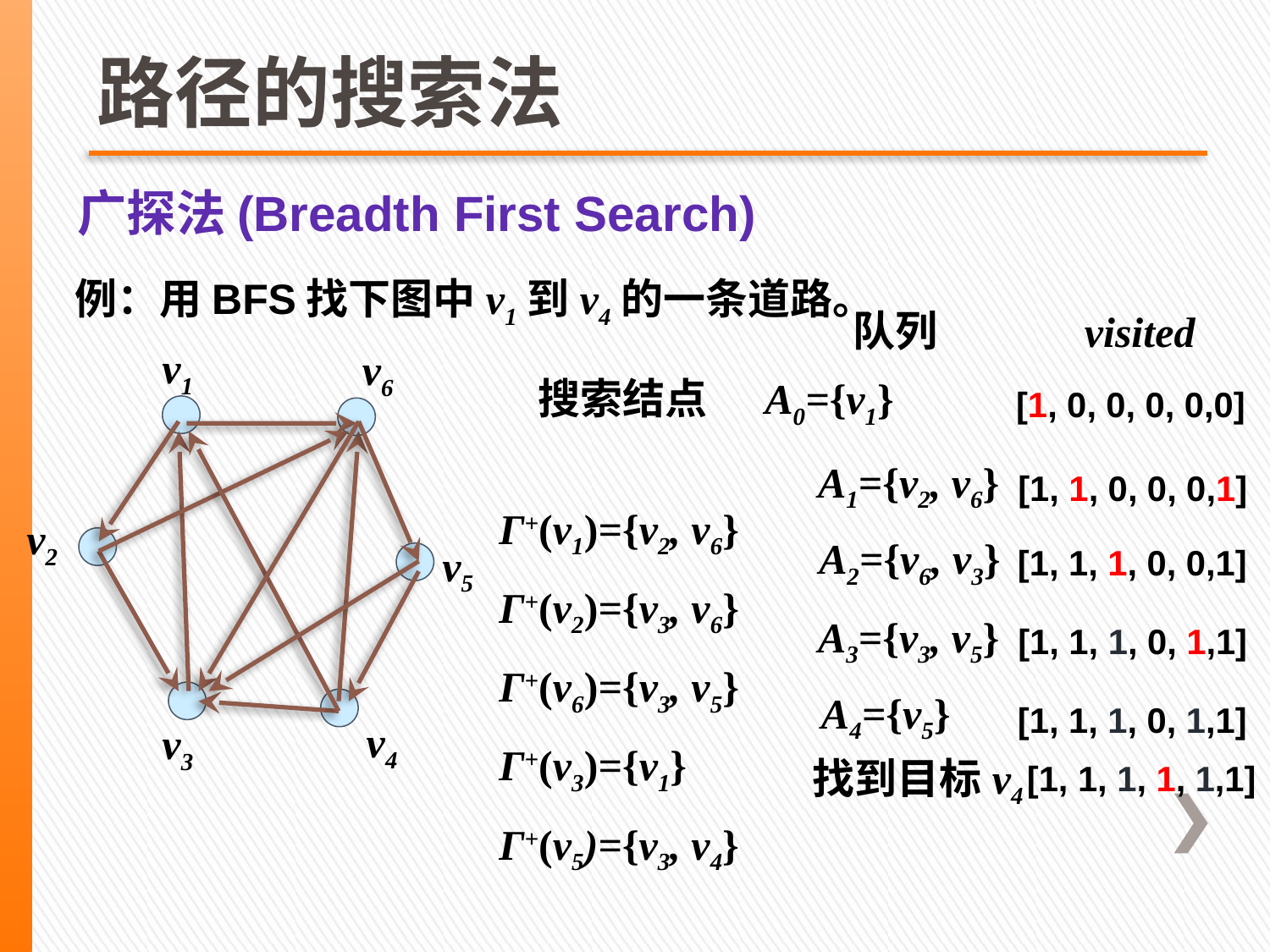

# 路径的搜索法
广探法(Breadth First Search)
例：用BFS找下图中v1到v4的一条道路。

队列
visited
v1
v6
   搜索结点     A0={v1}
Г+(v1)={v2, v6}
Г+(v2)={v3, v6}
Г+(v6)={v3, v5}
Г+(v3)={v1}
Г+(v5)={v3, v4}
  [1, 0, 0, 0, 0,0]

A1={v2, v6}
  [1, 1, 0, 0, 0,1]
v2
A2={v6, v3}

v5
  [1, 1, 1, 0, 0,1]

A3={v3, v5}
  [1, 1, 1, 0, 1,1]
A4={v5}

  [1, 1, 1, 0, 1,1]

v4
v3
找到目标v4
  [1, 1, 1, 1, 1,1]